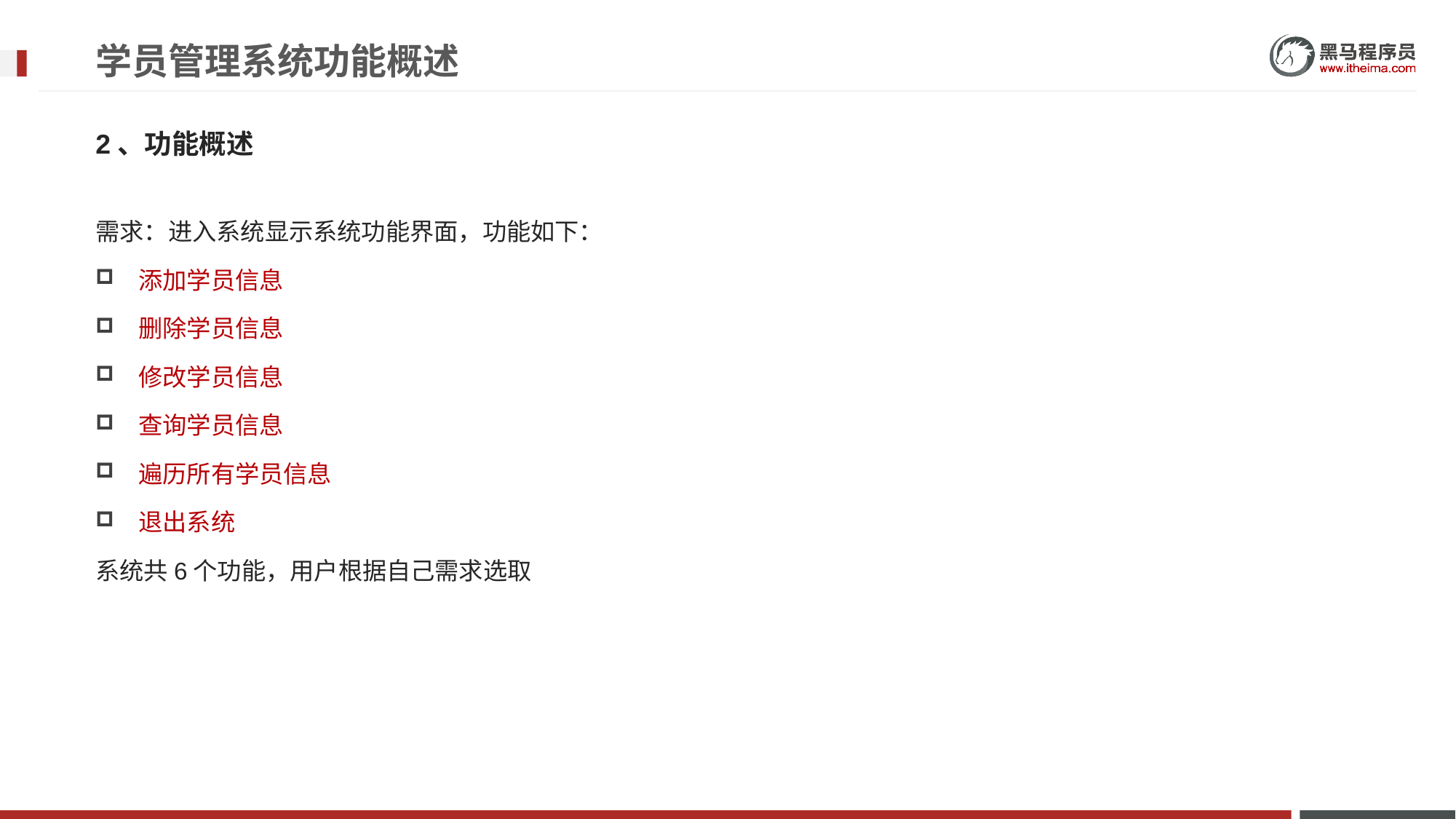

# 学员管理系统功能概述
2、功能概述
需求：进入系统显示系统功能界面，功能如下：
添加学员信息
删除学员信息
修改学员信息
查询学员信息
遍历所有学员信息
退出系统
系统共6个功能，用户根据自己需求选取